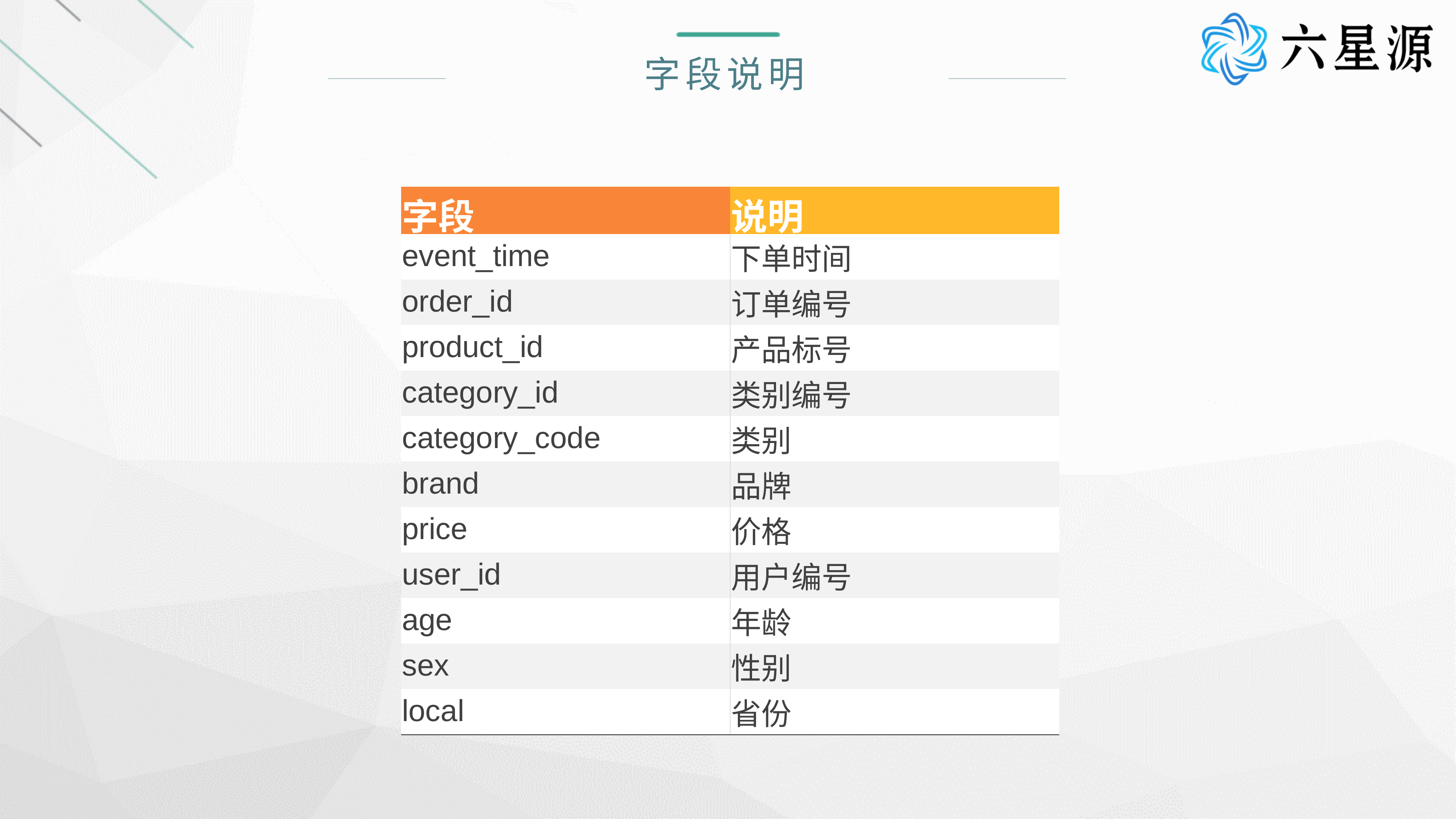

字段说明

| 字段 | 说明 |
| --- | --- |
| event\_time | 下单时间 |
| order\_id | 订单编号 |
| product\_id | 产品标号 |
| category\_id | 类别编号 |
| category\_code | 类别 |
| brand | 品牌 |
| price | 价格 |
| user\_id | 用户编号 |
| age | 年龄 |
| sex | 性别 |
| local | 省份 |